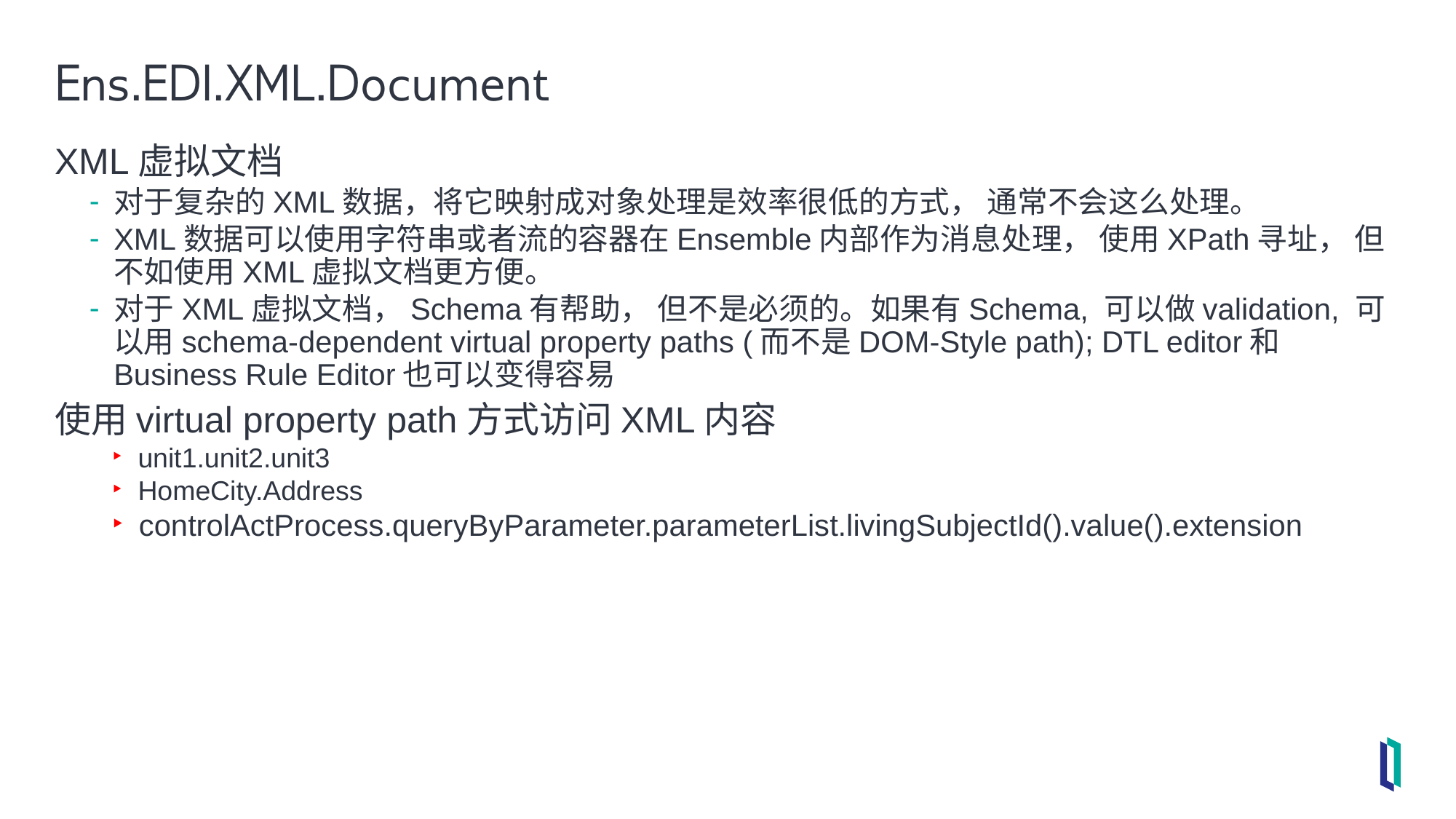

# Ens.EDI.XML.Document
XML虚拟文档
对于复杂的XML数据，将它映射成对象处理是效率很低的方式， 通常不会这么处理。
XML数据可以使用字符串或者流的容器在Ensemble内部作为消息处理， 使用XPath寻址， 但不如使用XML虚拟文档更方便。
对于XML虚拟文档，Schema有帮助， 但不是必须的。如果有Schema, 可以做validation, 可以用schema-dependent virtual property paths (而不是DOM-Style path); DTL editor和Business Rule Editor也可以变得容易
使用virtual property path方式访问XML内容
unit1.unit2.unit3
HomeCity.Address
controlActProcess.queryByParameter.parameterList.livingSubjectId().value().extension